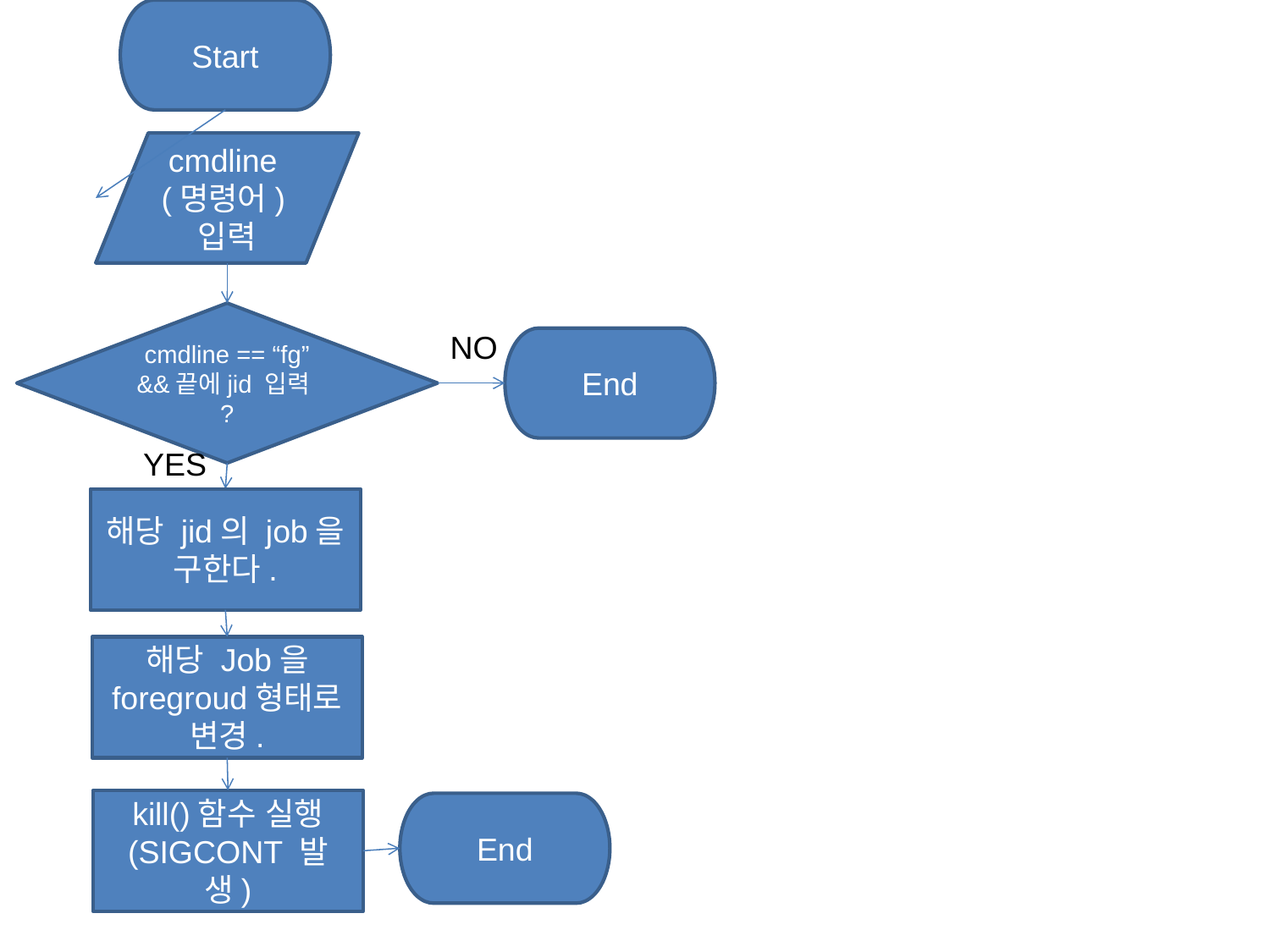

Start
cmdline  (명령어)입력
cmdline == “fg” &&끝에jid 입력
?
NO
End
YES
해당 jid의 job을 구한다.
해당 Job을 foregroud형태로 변경.
kill()함수 실행
(SIGCONT 발생)
End